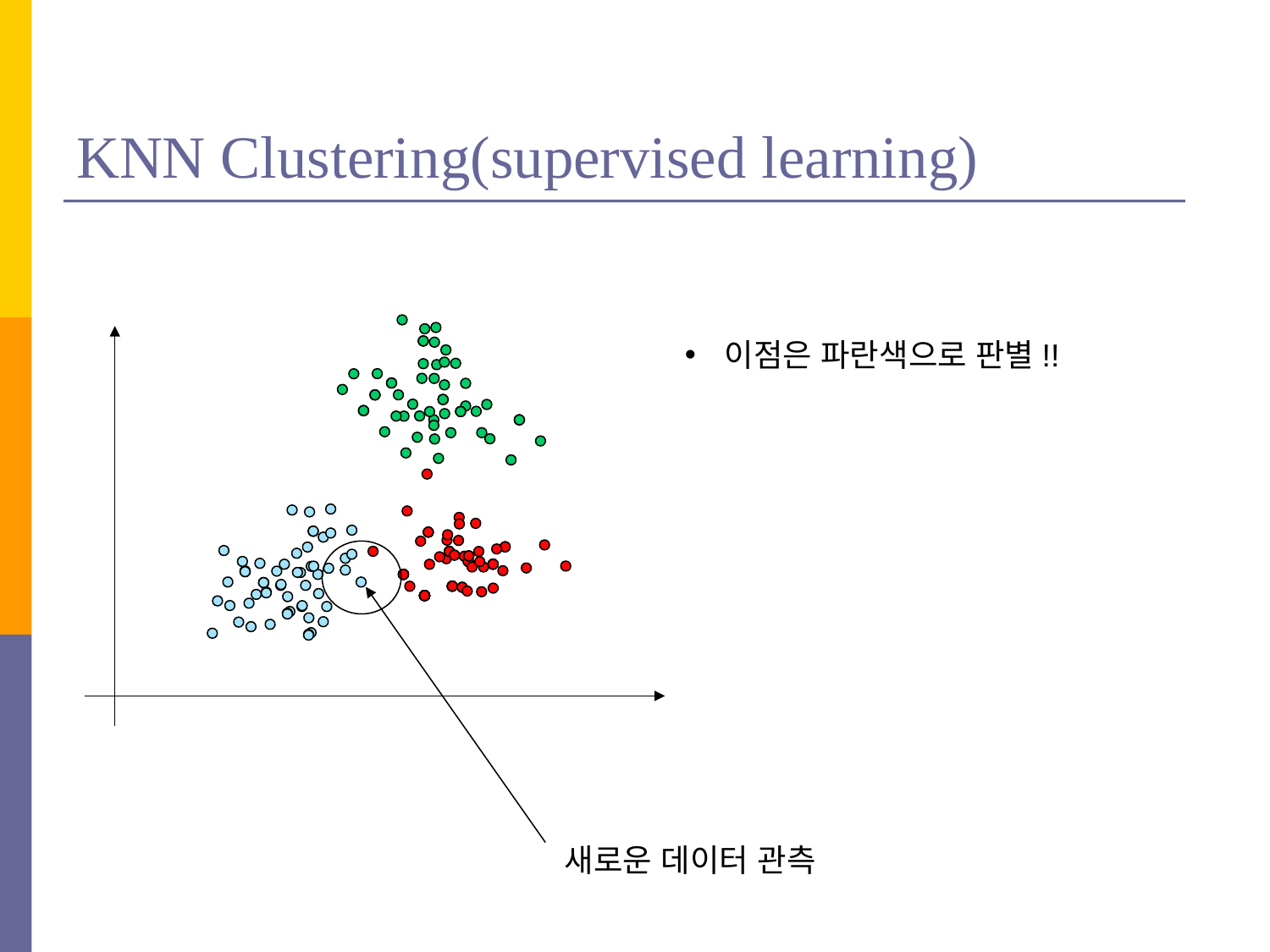

# KNN Clustering(supervised learning)

이점은 파란색으로 판별!!

새로운 데이터 관측